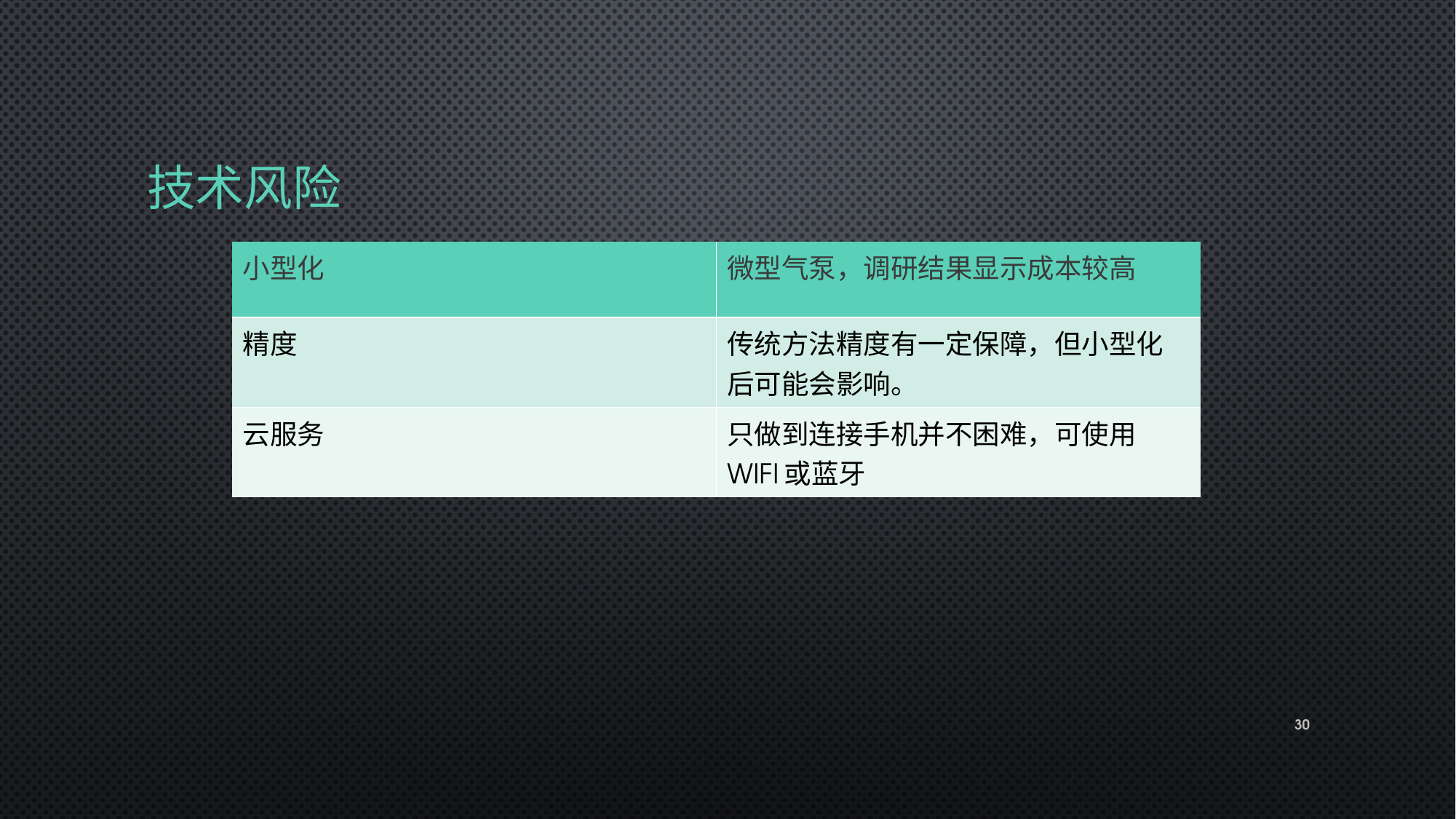

# 技术风险
| 小型化 | 微型气泵，调研结果显示成本较高 |
| --- | --- |
| 精度 | 传统方法精度有一定保障，但小型化后可能会影响。 |
| 云服务 | 只做到连接手机并不困难，可使用WIFI或蓝牙 |
30